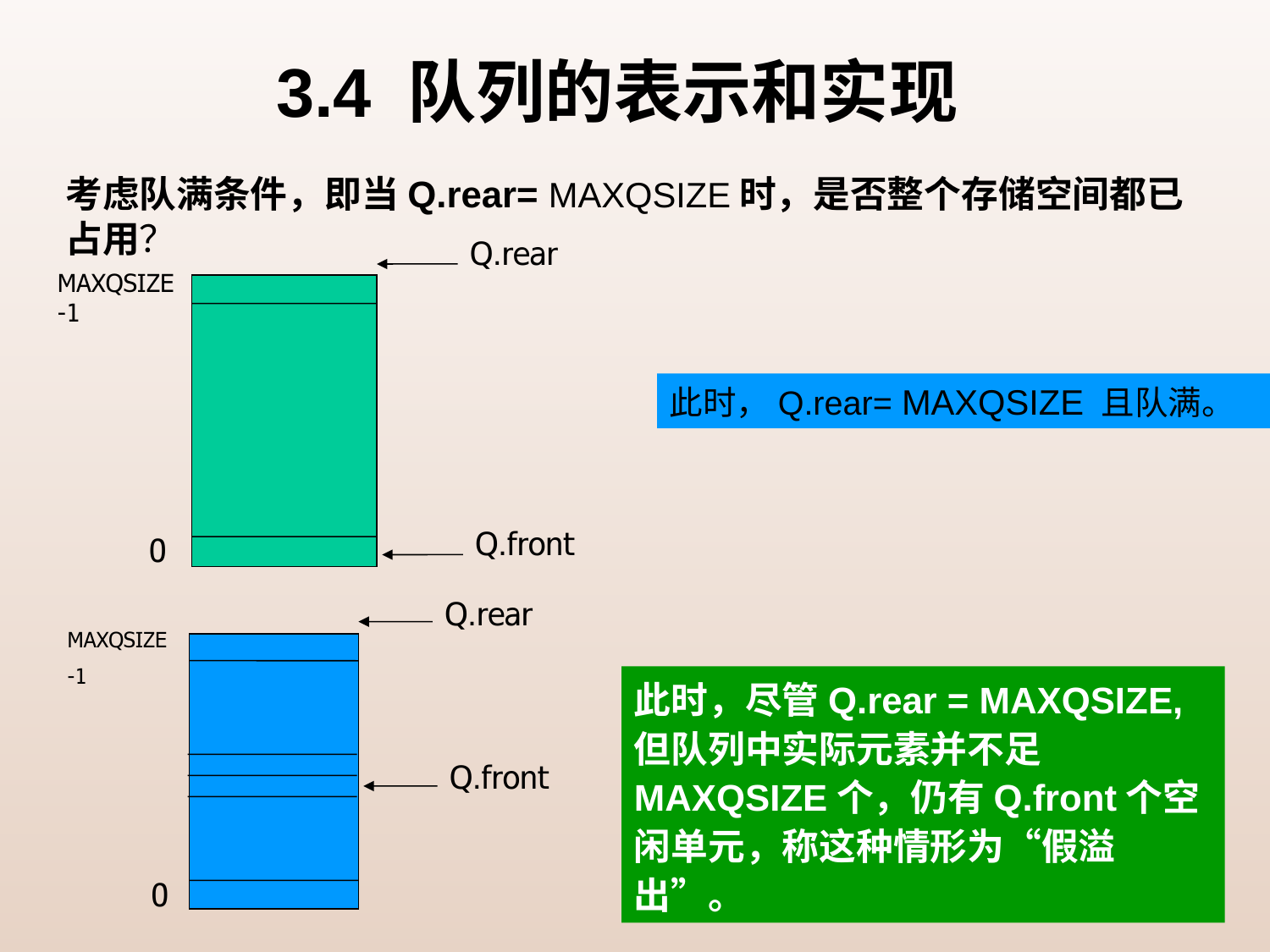

# 3.4 队列的表示和实现
考虑队满条件，即当Q.rear= MAXQSIZE时，是否整个存储空间都已占用？
Q.rear
MAXQSIZE-1

0

Q.front

此时，Q.rear= MAXQSIZE 且队满。
Q.rear
MAXQSIZE
-1

Q.front

0
此时，尽管Q.rear = MAXQSIZE,但队列中实际元素并不足MAXQSIZE个，仍有Q.front个空闲单元，称这种情形为“假溢出”。